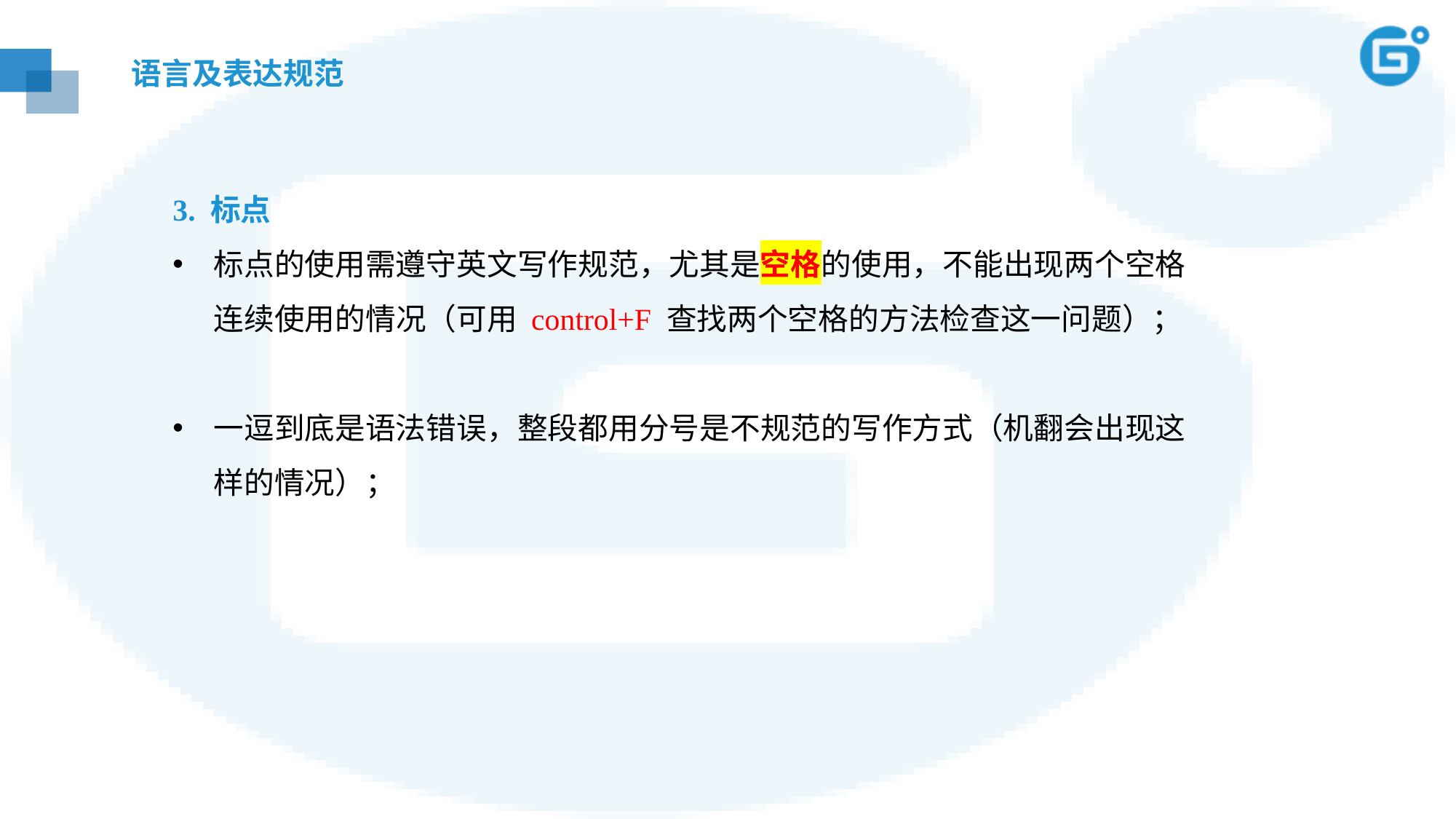

语言及表达规范
3. 标点
标点的使用需遵守英文写作规范，尤其是空格的使用，不能出现两个空格连续使用的情况（可用 control+F 查找两个空格的方法检查这一问题）；

一逗到底是语法错误，整段都用分号是不规范的写作方式（机翻会出现这样的情况）；